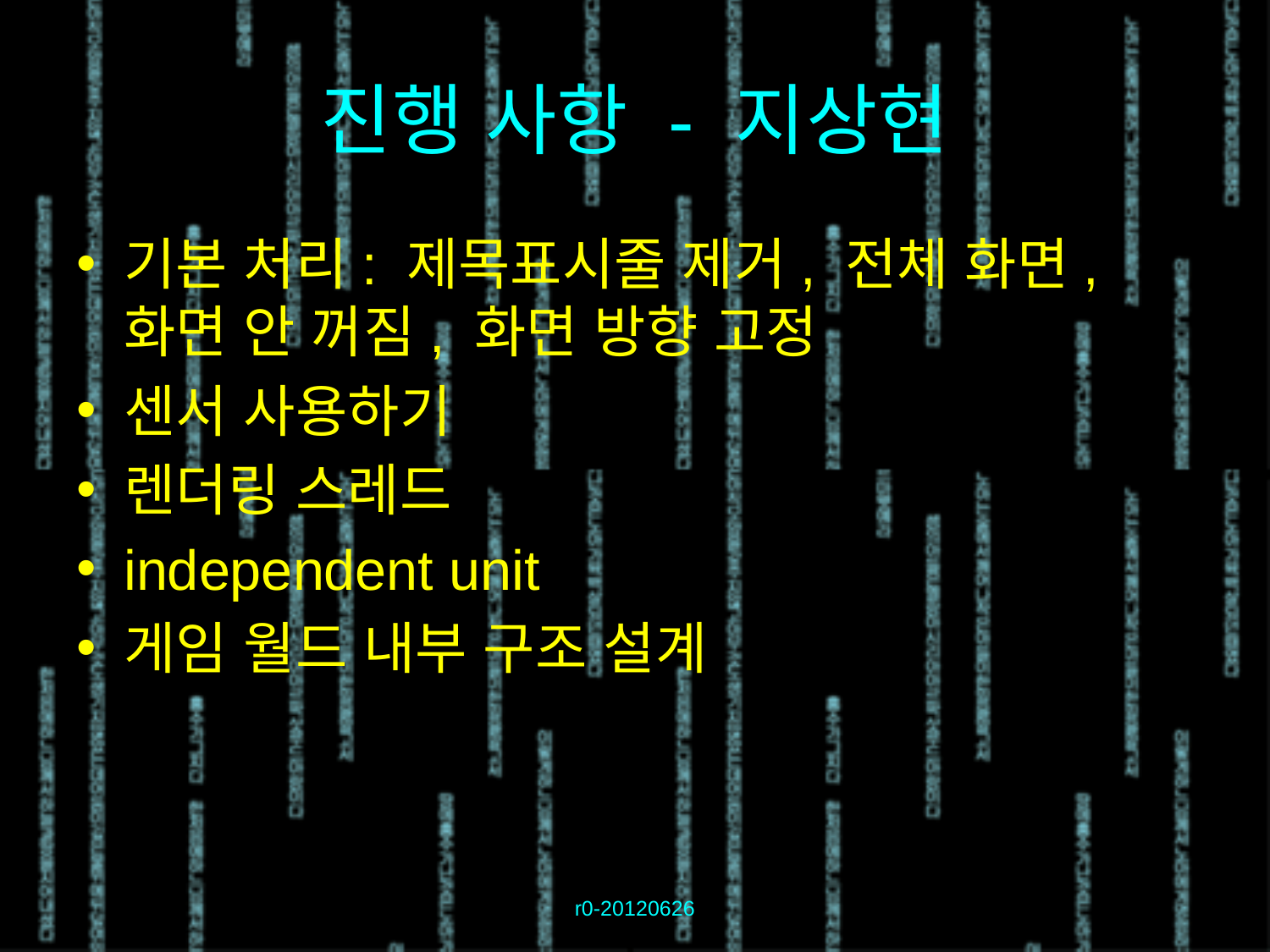

# 진행 사항 - 지상현
기본 처리: 제목표시줄 제거, 전체 화면, 화면 안 꺼짐, 화면 방향 고정
센서 사용하기
렌더링 스레드
independent unit
게임 월드 내부 구조 설계
r0-20120626